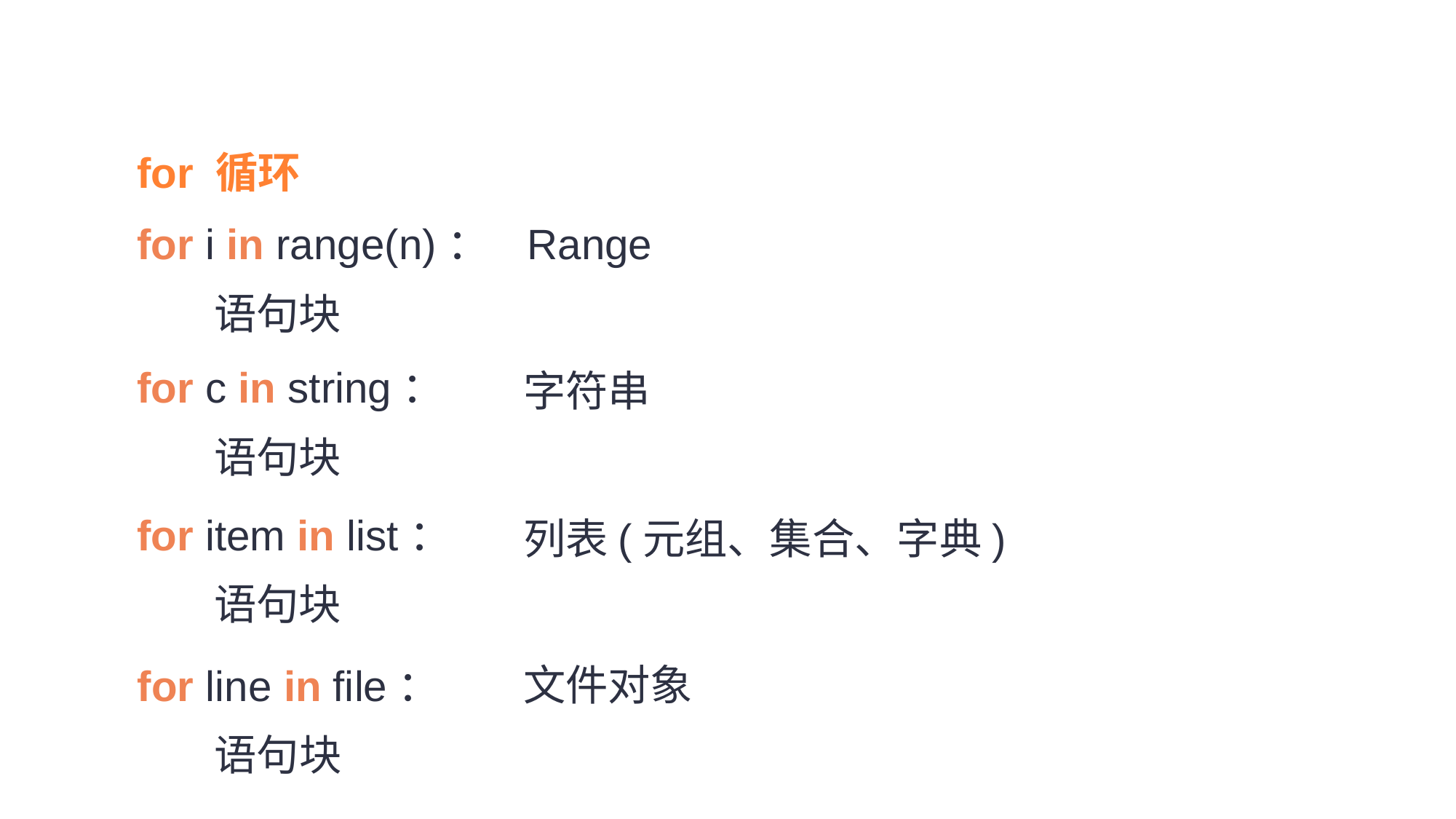

for 循环
for i in range(n)：
Range
语句块
for c in string：
字符串
语句块
for item in list：
列表(元组、集合、字典)
语句块
文件对象
for line in file：
语句块